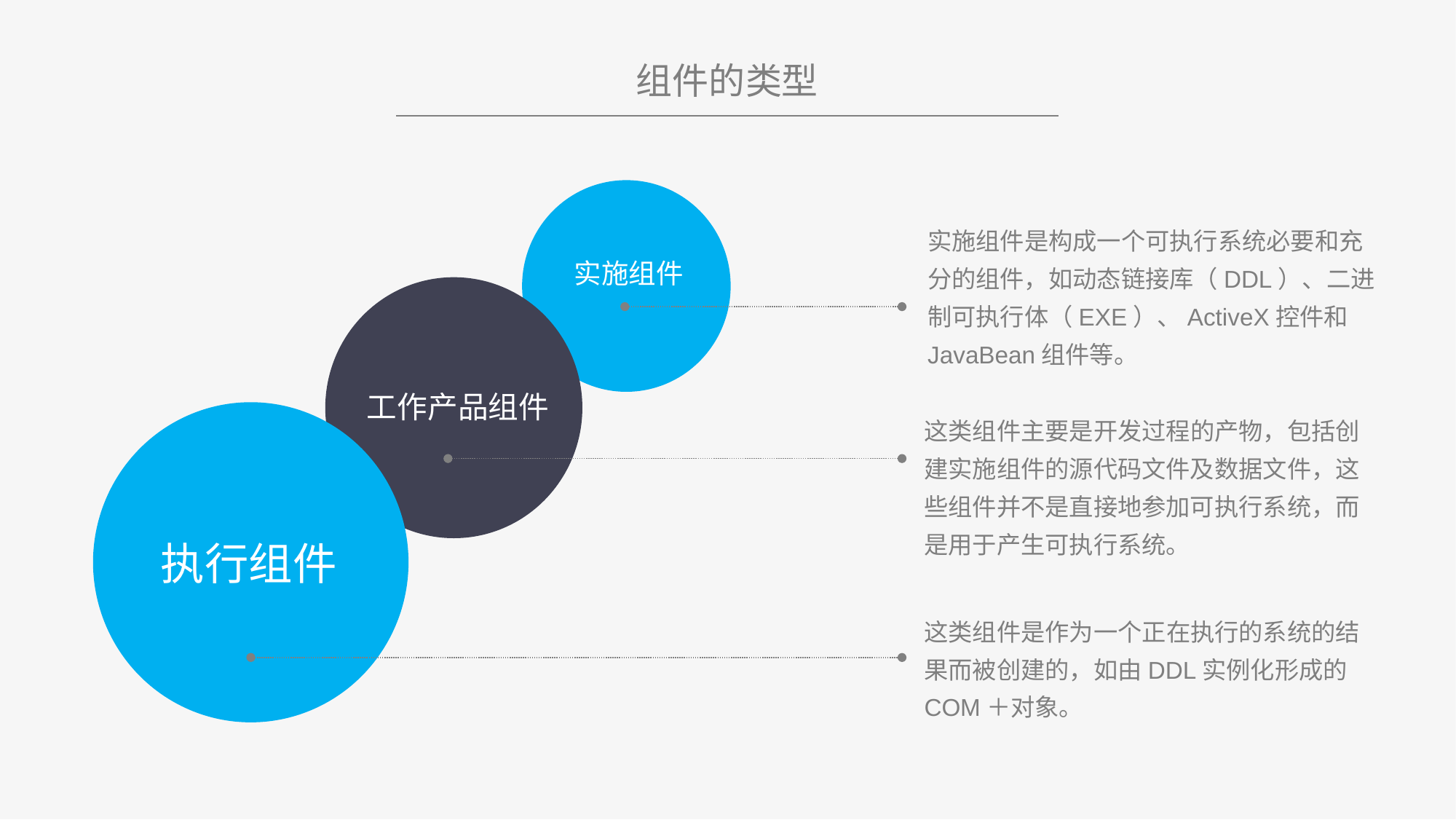

组件的类型

实施组件是构成一个可执行系统必要和充分的组件，如动态链接库（DDL）、二进制可执行体（EXE）、ActiveX控件和JavaBean组件等。
实施组件

工作产品组件
这类组件主要是开发过程的产物，包括创建实施组件的源代码文件及数据文件，这些组件并不是直接地参加可执行系统，而是用于产生可执行系统。

执行组件
这类组件是作为一个正在执行的系统的结果而被创建的，如由DDL实例化形成的COM＋对象。